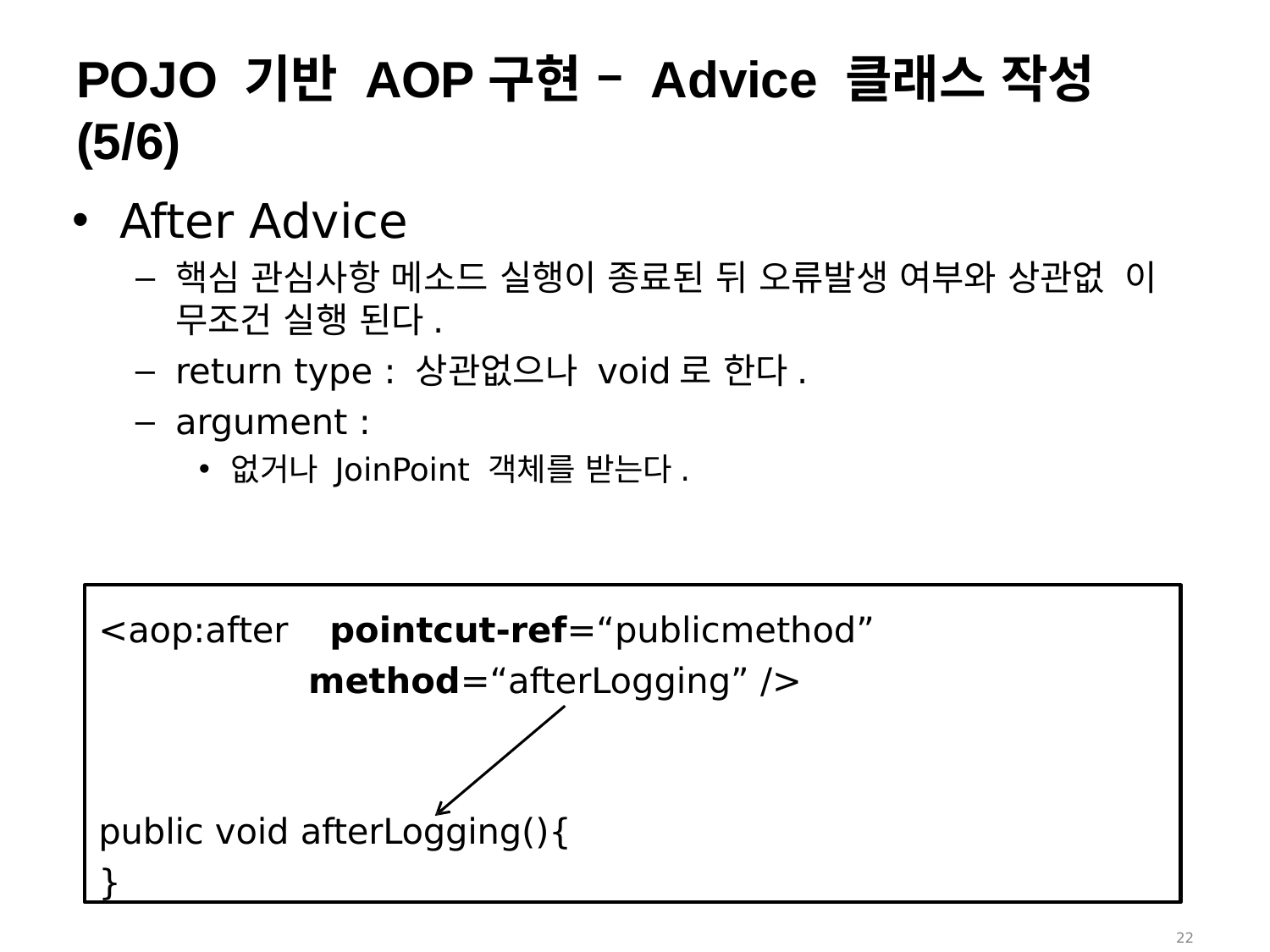

# POJO 기반 AOP구현 – Advice 클래스 작성(5/6)
After Advice
핵심 관심사항 메소드 실행이 종료된 뒤 오류발생 여부와 상관없  이 무조건 실행 된다.
return type : 상관없으나 void로 한다.
argument :
없거나 JoinPoint 객체를 받는다.
<aop:after	pointcut-ref=“publicmethod”
method=“afterLogging” />

public void afterLogging(){
}

22